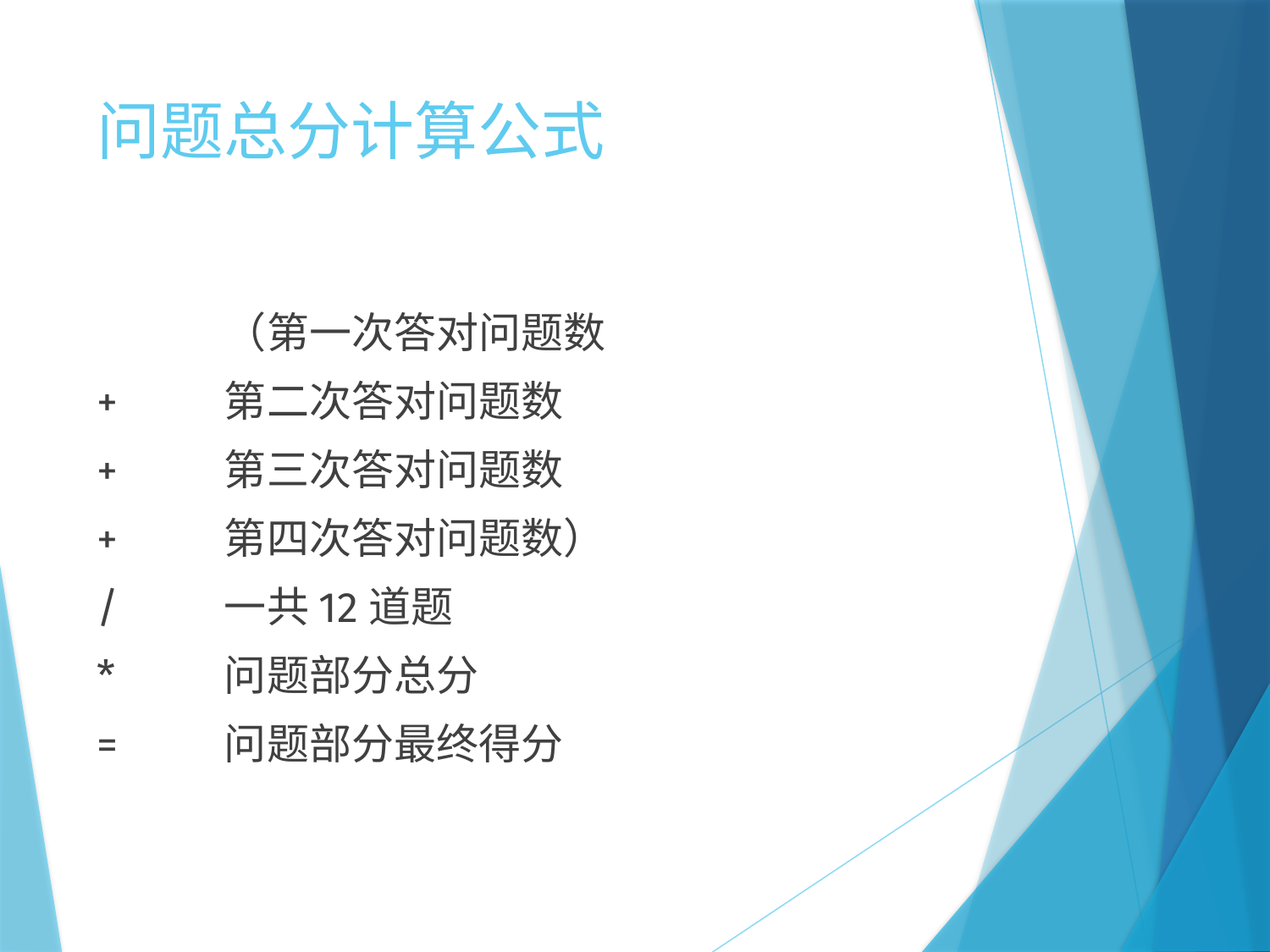

# 问题总分计算公式
	（第一次答对问题数
+	第二次答对问题数
+	第三次答对问题数
+	第四次答对问题数）
/	一共12道题
*	问题部分总分
=	问题部分最终得分